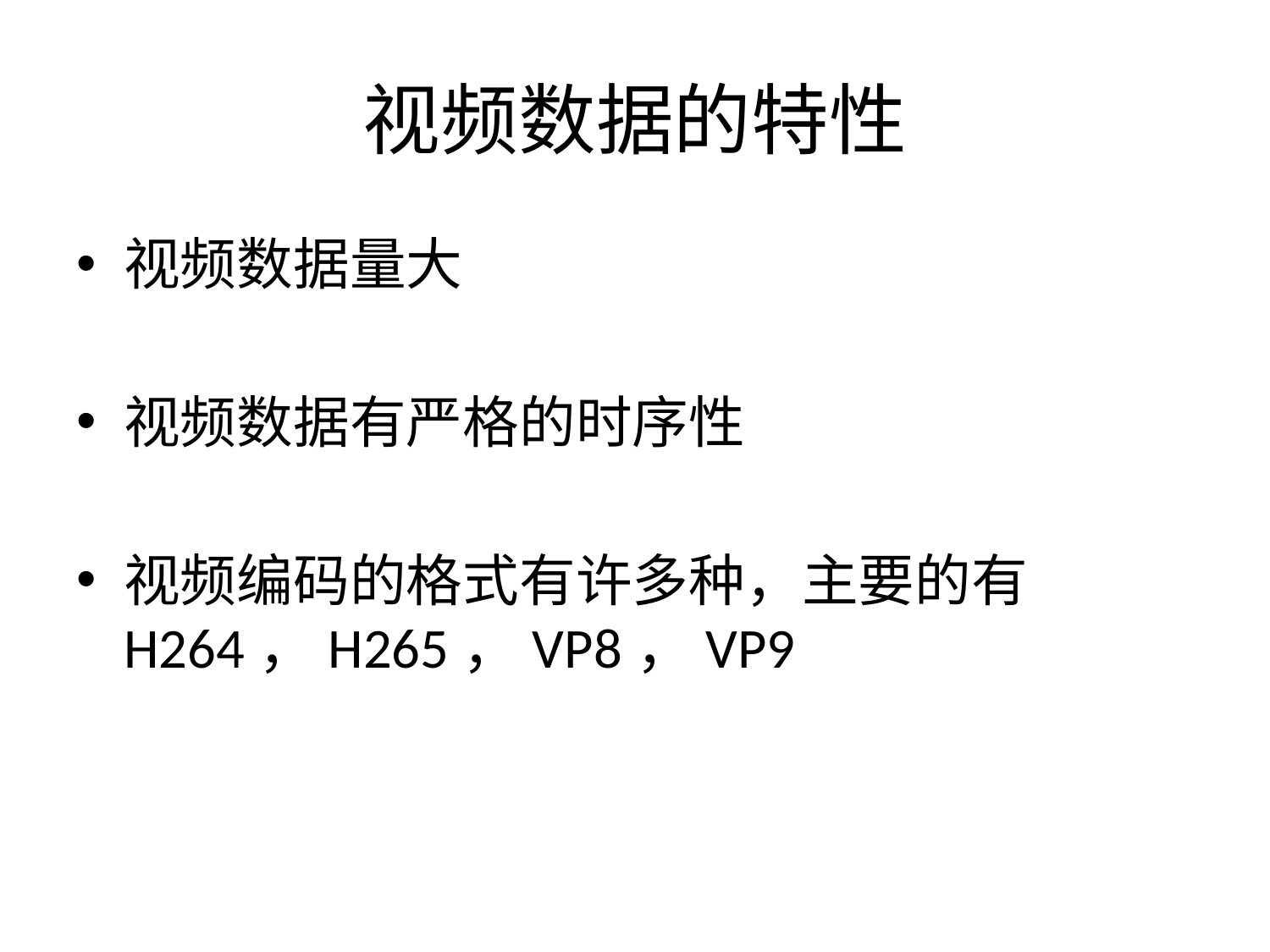

# 视频数据的特性
视频数据量大

视频数据有严格的时序性

视频编码的格式有许多种，主要的有H264，H265，VP8，VP9